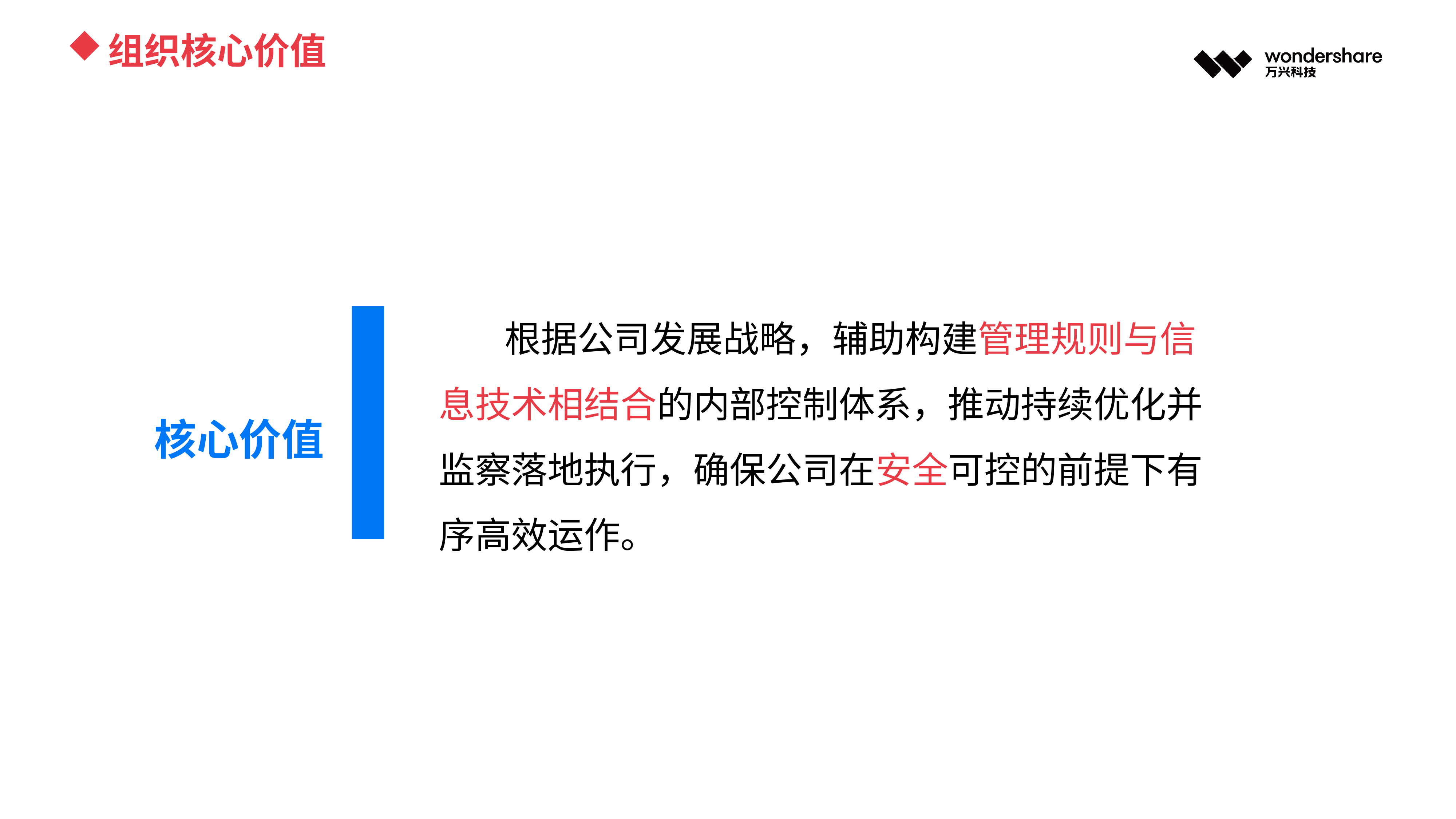

组织核心价值
       根据公司发展战略，辅助构建管理规则与信息技术相结合的内部控制体系，推动持续优化并监察落地执行，确保公司在安全可控的前提下有序高效运作。
核心价值